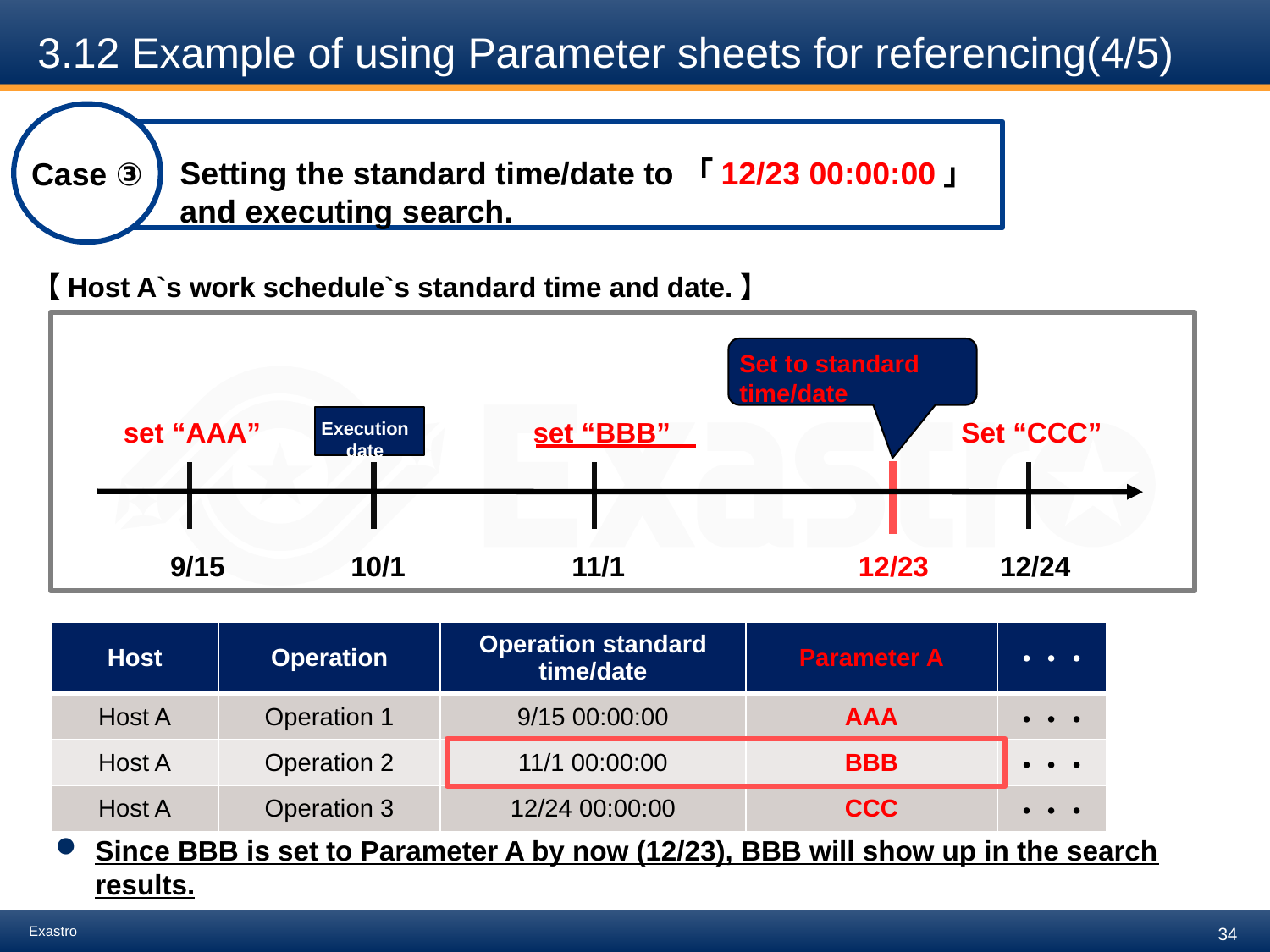

# 3.12 Example of using Parameter sheets for referencing(4/5)
Case ③

Setting the standard time/date to「12/23 00:00:00」and executing search.
【Host A`s work schedule`s standard time and date.】

Set to standard time/date

Execution date
set “AAA”
set “BBB”
Set “CCC”
9/15
10/1
11/1
12/23
12/24
| Host | Operation | Operation standard time/date | Parameter A | ・・・ |
| --- | --- | --- | --- | --- |
| Host A | Operation 1 | 9/15 00:00:00 | AAA | ・・・ |
| Host A | Operation 2 | 11/1 00:00:00 | BBB | ・・・ |
| Host A | Operation 3 | 12/24 00:00:00 | CCC | ・・・ |

結果
Since BBB is set to Parameter A by now (12/23), BBB will show up in the search results.